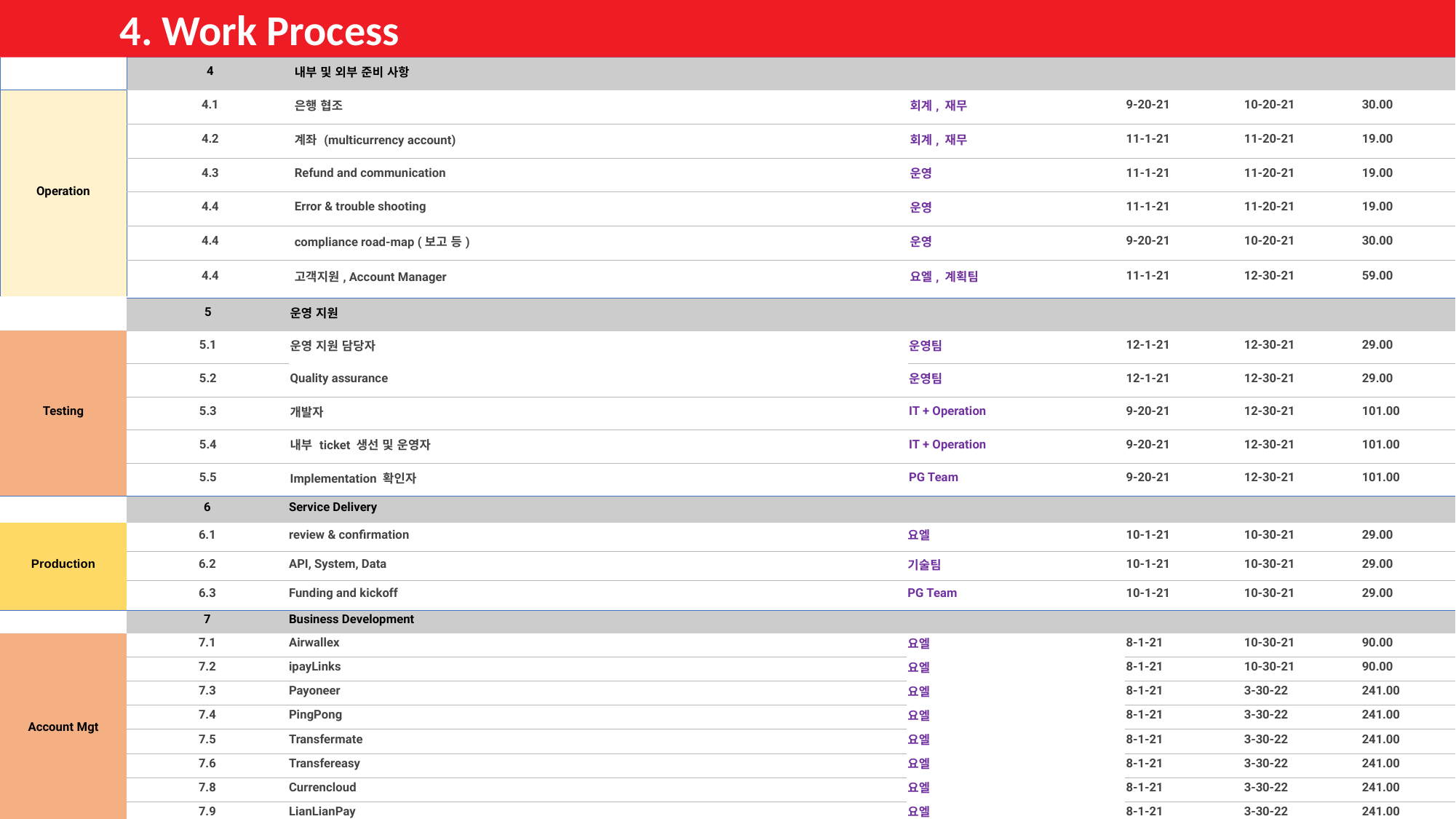

4. Work Process
|  | 4 | 내부 및 외부 준비 사항 |  |  |  |  |
| --- | --- | --- | --- | --- | --- | --- |
| Operation | 4.1 | 은행 협조 | 회계, 재무 | 9-20-21 | 10-20-21 | 30.00 |
|  | 4.2 | 계좌 (multicurrency account) | 회계, 재무 | 11-1-21 | 11-20-21 | 19.00 |
|  | 4.3 | Refund and communication | 운영 | 11-1-21 | 11-20-21 | 19.00 |
|  | 4.4 | Error & trouble shooting | 운영 | 11-1-21 | 11-20-21 | 19.00 |
|  | 4.4 | compliance road-map (보고 등) | 운영 | 9-20-21 | 10-20-21 | 30.00 |
|  | 4.4 | 고객지원, Account Manager | 요엘, 계획팀 | 11-1-21 | 12-30-21 | 59.00 |
|  | 5 | 운영 지원 |  |  |  |  |
| --- | --- | --- | --- | --- | --- | --- |
| Testing | 5.1 | 운영 지원 담당자 | 운영팀 | 12-1-21 | 12-30-21 | 29.00 |
|  | 5.2 | Quality assurance | 운영팀 | 12-1-21 | 12-30-21 | 29.00 |
|  | 5.3 | 개발자 | IT + Operation | 9-20-21 | 12-30-21 | 101.00 |
|  | 5.4 | 내부 ticket 생선 및 운영자 | IT + Operation | 9-20-21 | 12-30-21 | 101.00 |
|  | 5.5 | Implementation 확인자 | PG Team | 9-20-21 | 12-30-21 | 101.00 |
|  | 6 | Service Delivery |  |  |  |  |
| --- | --- | --- | --- | --- | --- | --- |
| Production | 6.1 | review & confirmation | 요엘 | 10-1-21 | 10-30-21 | 29.00 |
|  | 6.2 | API, System, Data | 기술팀 | 10-1-21 | 10-30-21 | 29.00 |
|  | 6.3 | Funding and kickoff | PG Team | 10-1-21 | 10-30-21 | 29.00 |
|  | 7 | Business Development |  |  |  |  |
| Account Mgt | 7.1 | Airwallex | 요엘 | 8-1-21 | 10-30-21 | 90.00 |
|  | 7.2 | ipayLinks | 요엘 | 8-1-21 | 10-30-21 | 90.00 |
|  | 7.3 | Payoneer | 요엘 | 8-1-21 | 3-30-22 | 241.00 |
|  | 7.4 | PingPong | 요엘 | 8-1-21 | 3-30-22 | 241.00 |
|  | 7.5 | Transfermate | 요엘 | 8-1-21 | 3-30-22 | 241.00 |
|  | 7.6 | Transfereasy | 요엘 | 8-1-21 | 3-30-22 | 241.00 |
|  | 7.8 | Currencloud | 요엘 | 8-1-21 | 3-30-22 | 241.00 |
|  | 7.9 | LianLianPay | 요엘 | 8-1-21 | 3-30-22 | 241.00 |